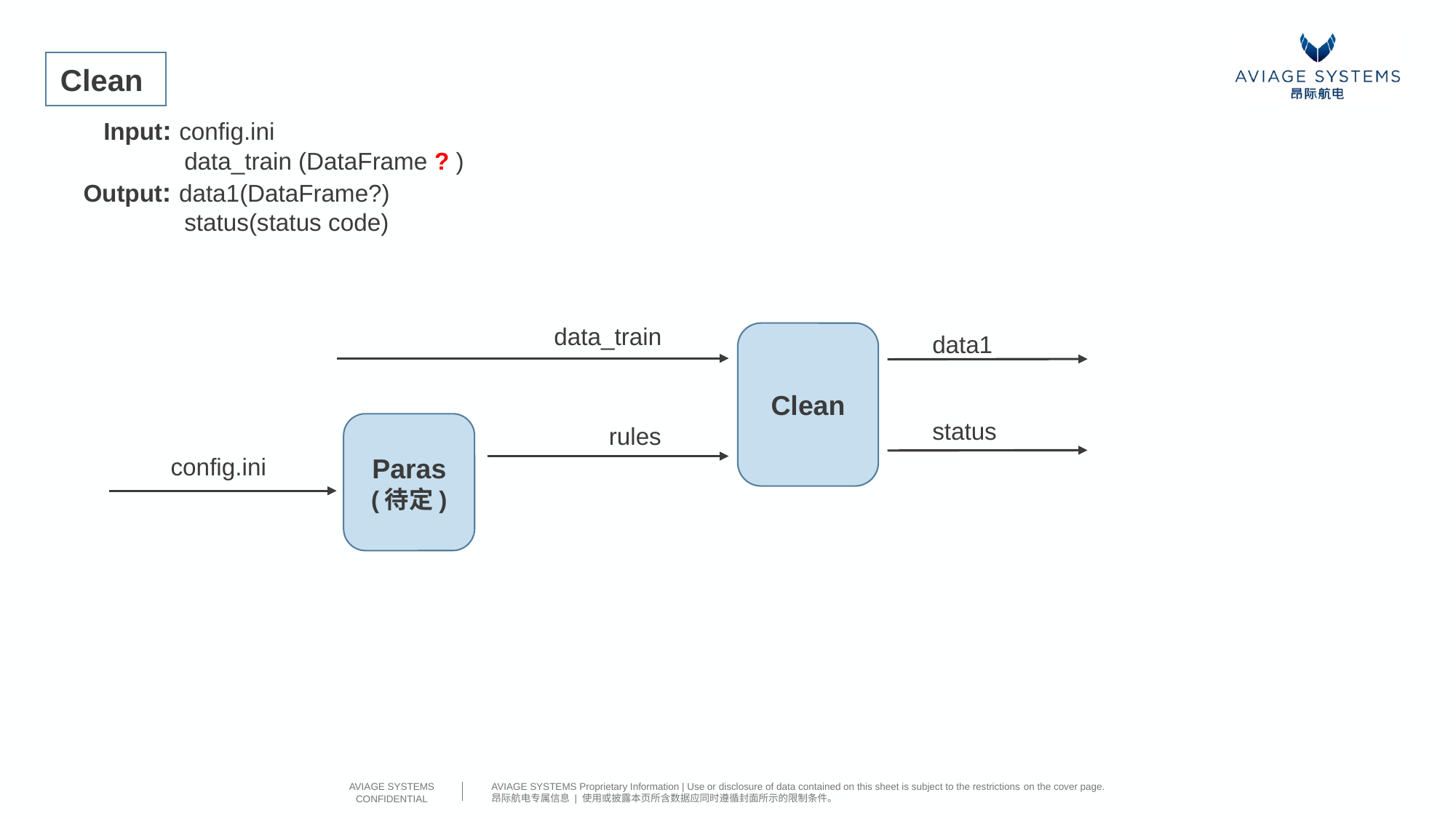

Clean
   Input: config.ini
               data_train (DataFrame ? )
Output: data1(DataFrame?)
               status(status code)

data_train
Clean
data1
status
Paras
(待定)
rules
config.ini